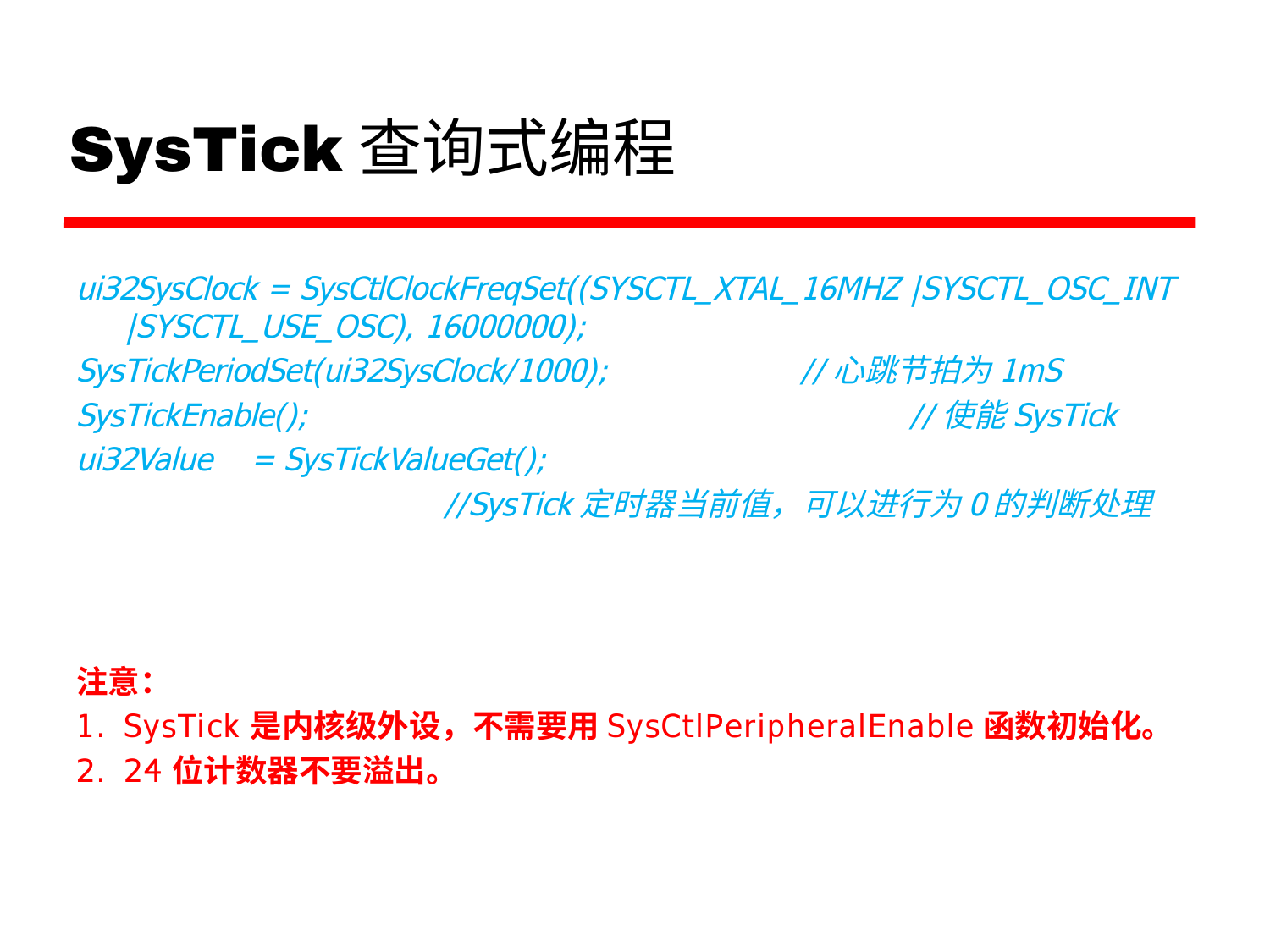

# SysTick查询式编程
ui32SysClock = SysCtlClockFreqSet((SYSCTL_XTAL_16MHZ |SYSCTL_OSC_INT |SYSCTL_USE_OSC), 16000000);
SysTickPeriodSet(ui32SysClock/1000);	                 //心跳节拍为1mS
SysTickEnable();			                            //使能SysTick
ui32Value	= SysTickValueGet();
                                     //SysTick定时器当前值，可以进行为0的判断处理

注意：
SysTick是内核级外设，不需要用SysCtlPeripheralEnable函数初始化。
24位计数器不要溢出。